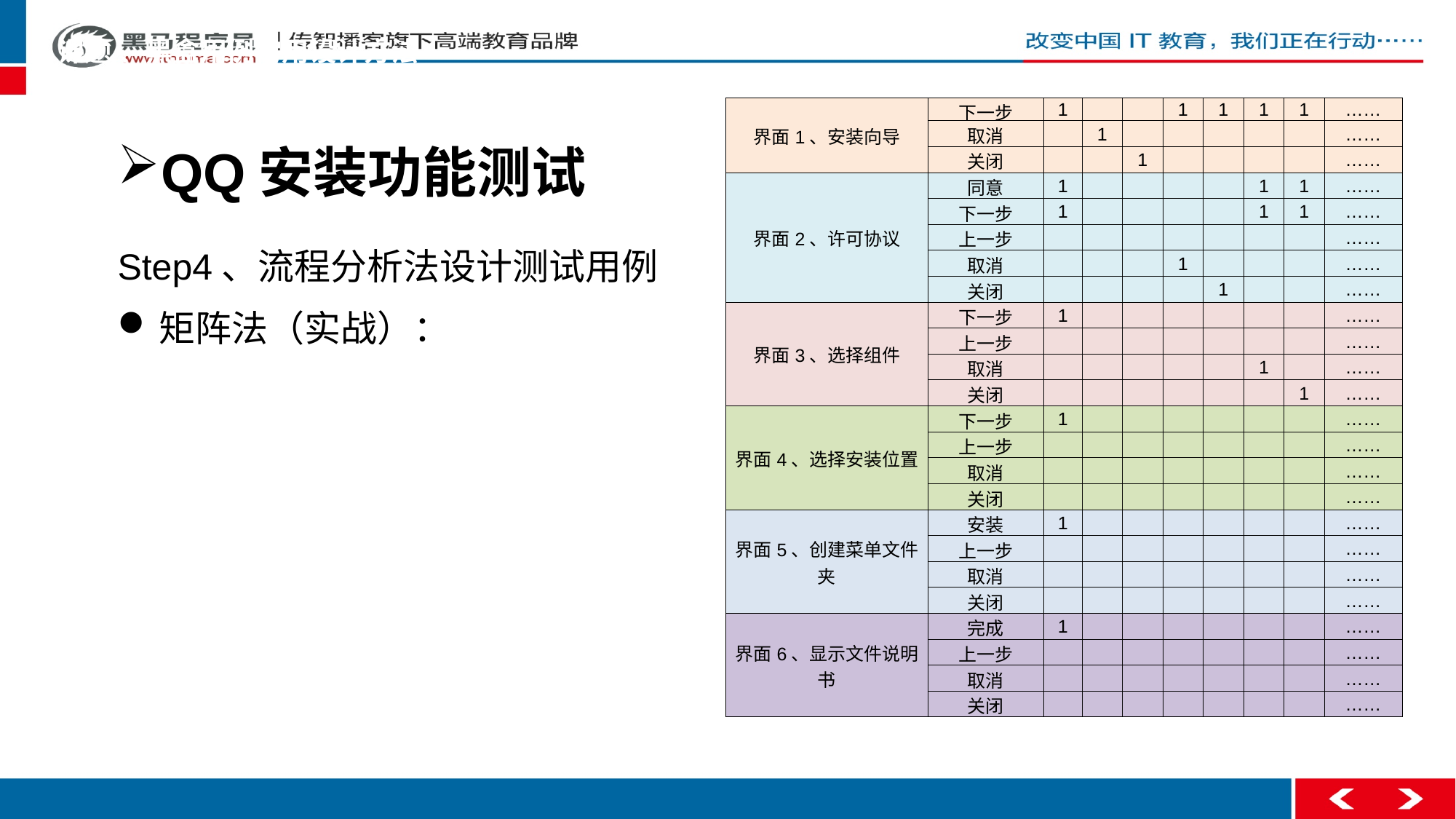

课题 、黑盒用例常用设计方法
QQ安装功能测试
Step4、流程分析法设计测试用例
矩阵法（实战）：

| 界面1、安装向导 | 下一步 | 1 |  |  | 1 | 1 | 1 | 1 | …… |
| --- | --- | --- | --- | --- | --- | --- | --- | --- | --- |
|  | 取消 |  | 1 |  |  |  |  |  | …… |
|  | 关闭 |  |  | 1 |  |  |  |  | …… |
| 界面2、许可协议 | 同意 | 1 |  |  |  |  | 1 | 1 | …… |
|  | 下一步 | 1 |  |  |  |  | 1 | 1 | …… |
|  | 上一步 |  |  |  |  |  |  |  | …… |
|  | 取消 |  |  |  | 1 |  |  |  | …… |
|  | 关闭 |  |  |  |  | 1 |  |  | …… |
| 界面3、选择组件 | 下一步 | 1 |  |  |  |  |  |  | …… |
|  | 上一步 |  |  |  |  |  |  |  | …… |
|  | 取消 |  |  |  |  |  | 1 |  | …… |
|  | 关闭 |  |  |  |  |  |  | 1 | …… |
| 界面4、选择安装位置 | 下一步 | 1 |  |  |  |  |  |  | …… |
|  | 上一步 |  |  |  |  |  |  |  | …… |
|  | 取消 |  |  |  |  |  |  |  | …… |
|  | 关闭 |  |  |  |  |  |  |  | …… |
| 界面5、创建菜单文件夹 | 安装 | 1 |  |  |  |  |  |  | …… |
|  | 上一步 |  |  |  |  |  |  |  | …… |
|  | 取消 |  |  |  |  |  |  |  | …… |
|  | 关闭 |  |  |  |  |  |  |  | …… |
| 界面6、显示文件说明书 | 完成 | 1 |  |  |  |  |  |  | …… |
|  | 上一步 |  |  |  |  |  |  |  | …… |
|  | 取消 |  |  |  |  |  |  |  | …… |
|  | 关闭 |  |  |  |  |  |  |  | …… |